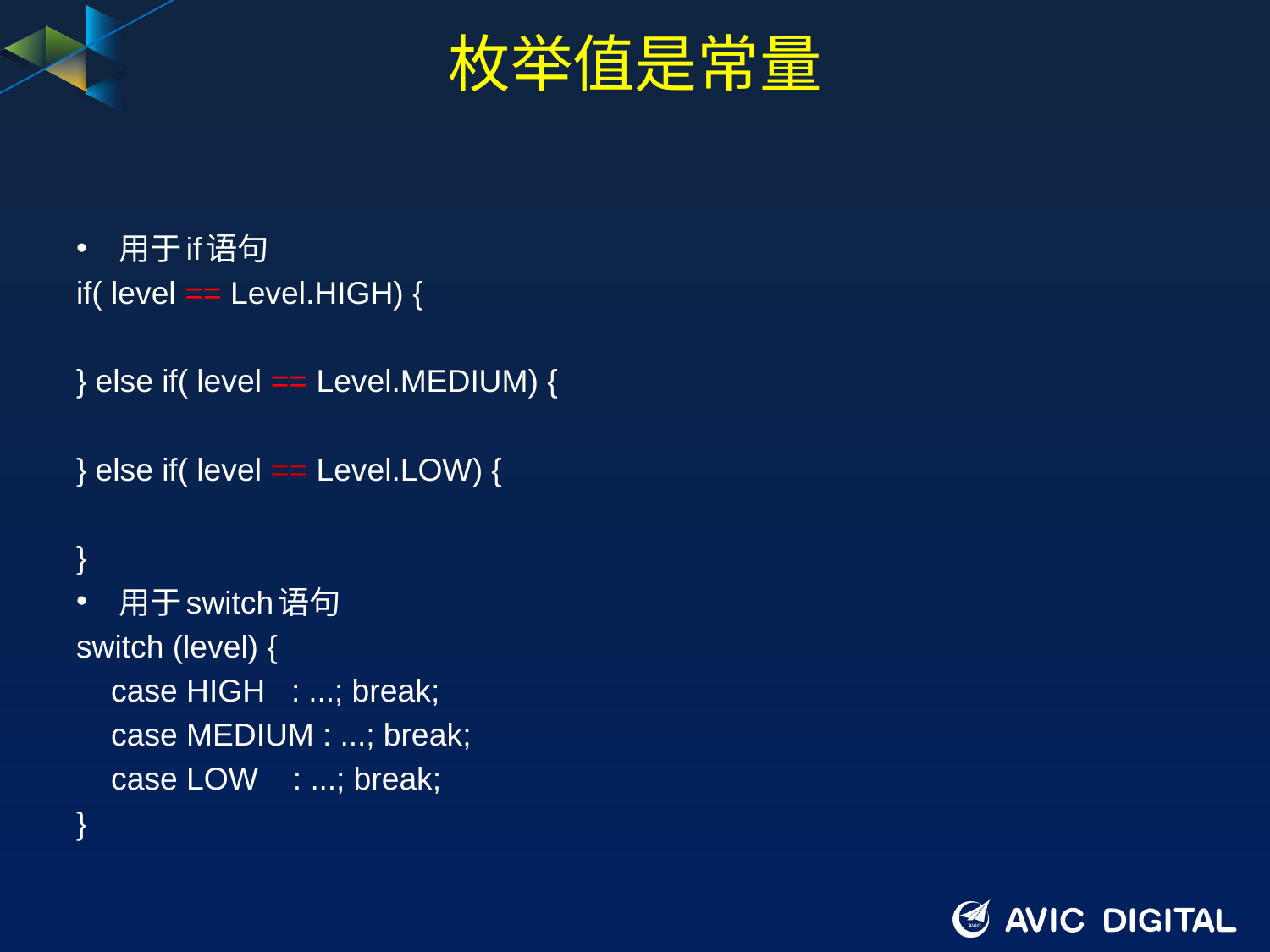

# 枚举值是常量
用于if语句
if( level == Level.HIGH) {

} else if( level == Level.MEDIUM) {

} else if( level == Level.LOW) {

}
用于switch语句
switch (level) {
    case HIGH   : ...; break;
    case MEDIUM : ...; break;
    case LOW    : ...; break;
}